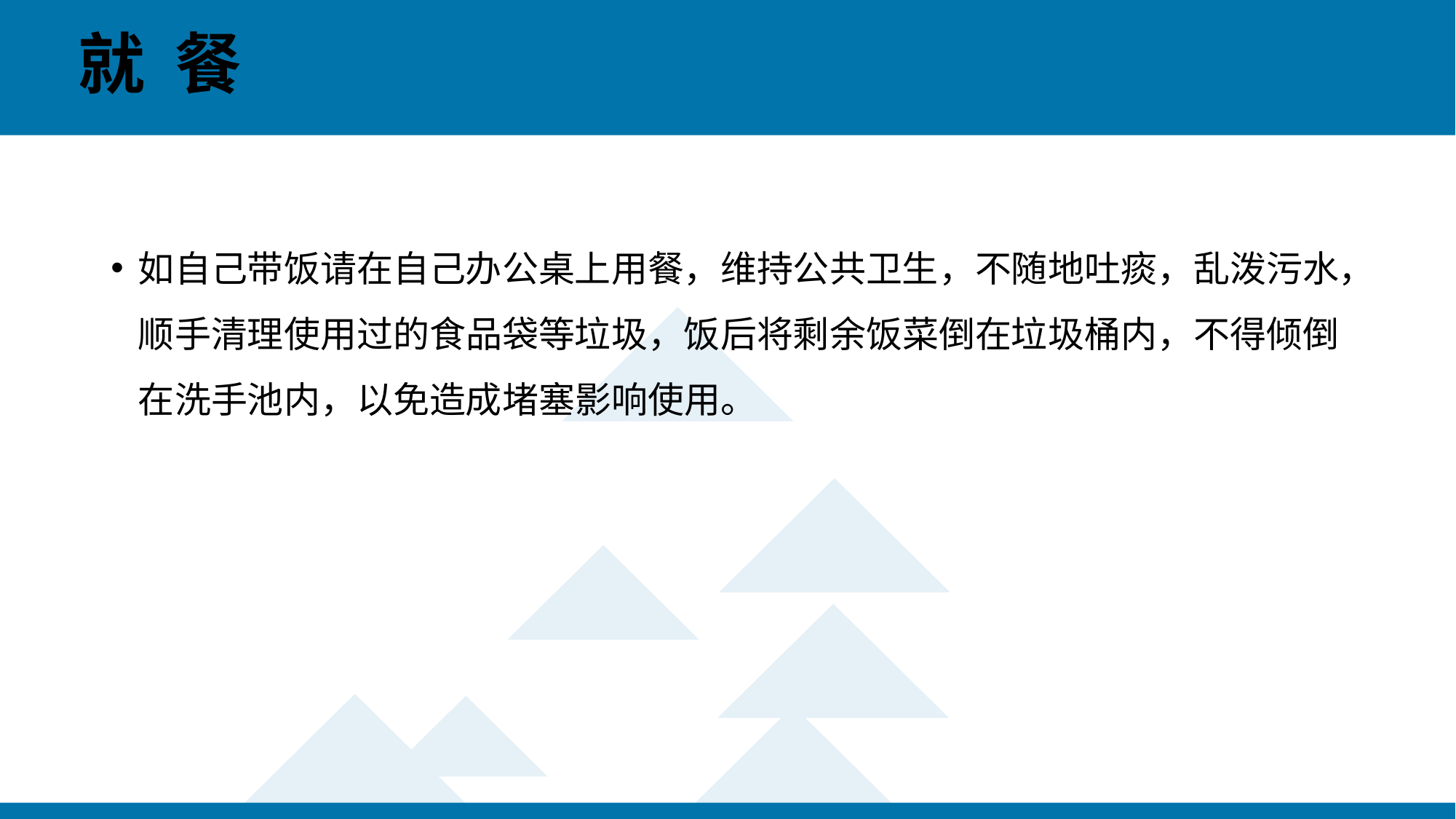

# 就  餐
如自己带饭请在自己办公桌上用餐，维持公共卫生，不随地吐痰，乱泼污水，顺手清理使用过的食品袋等垃圾，饭后将剩余饭菜倒在垃圾桶内，不得倾倒在洗手池内，以免造成堵塞影响使用。